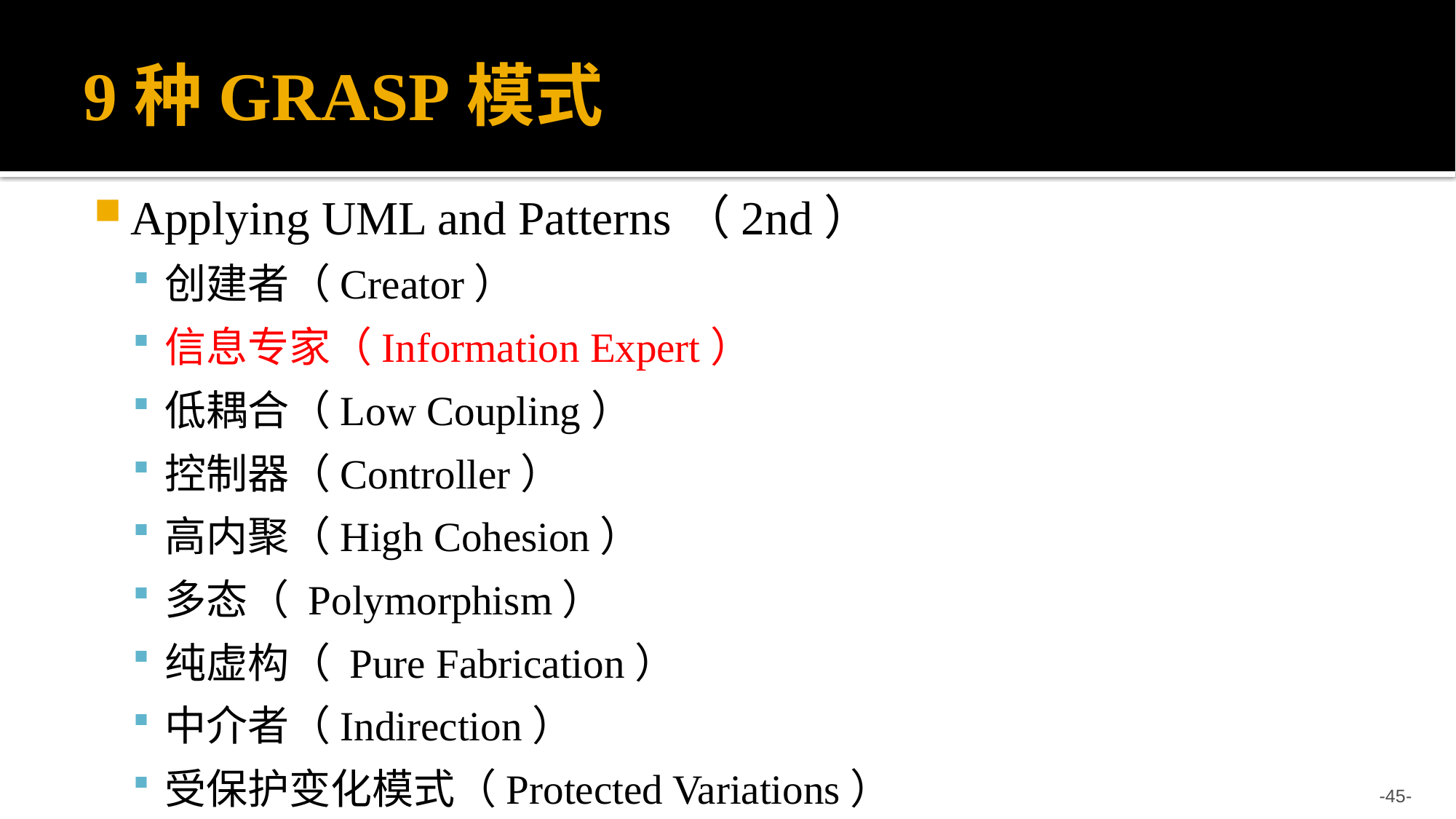

# 9种GRASP模式
Applying UML and Patterns（2nd）
创建者（Creator）
信息专家（Information Expert）
低耦合（Low Coupling）
控制器（Controller）
高内聚（High Cohesion）
多态（ Polymorphism）
纯虚构（ Pure Fabrication）
中介者（Indirection）
受保护变化模式（Protected Variations）
-45-